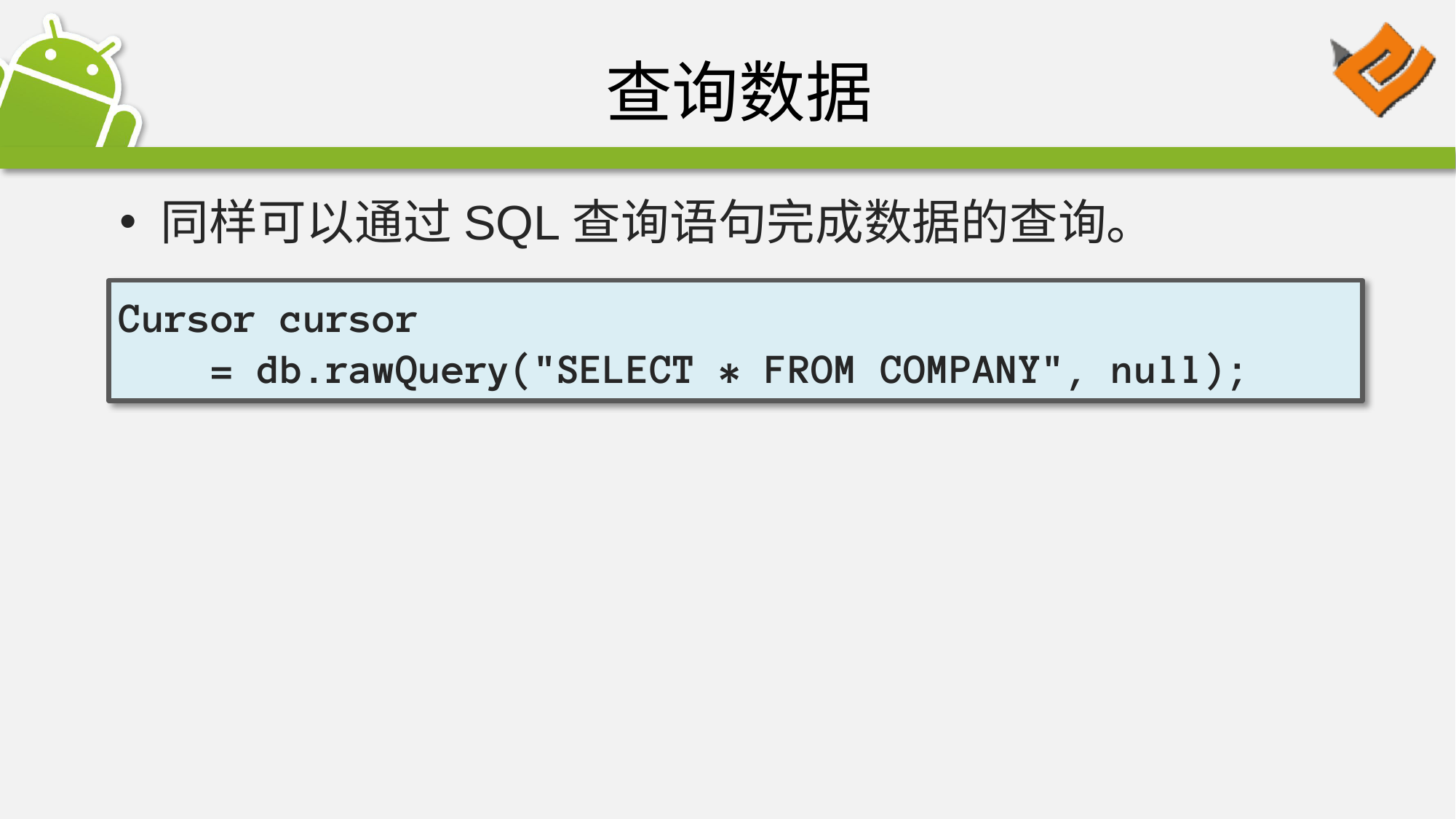

# 查询数据
同样可以通过SQL查询语句完成数据的查询。
Cursor cursor
    = db.rawQuery("SELECT * FROM COMPANY", null);